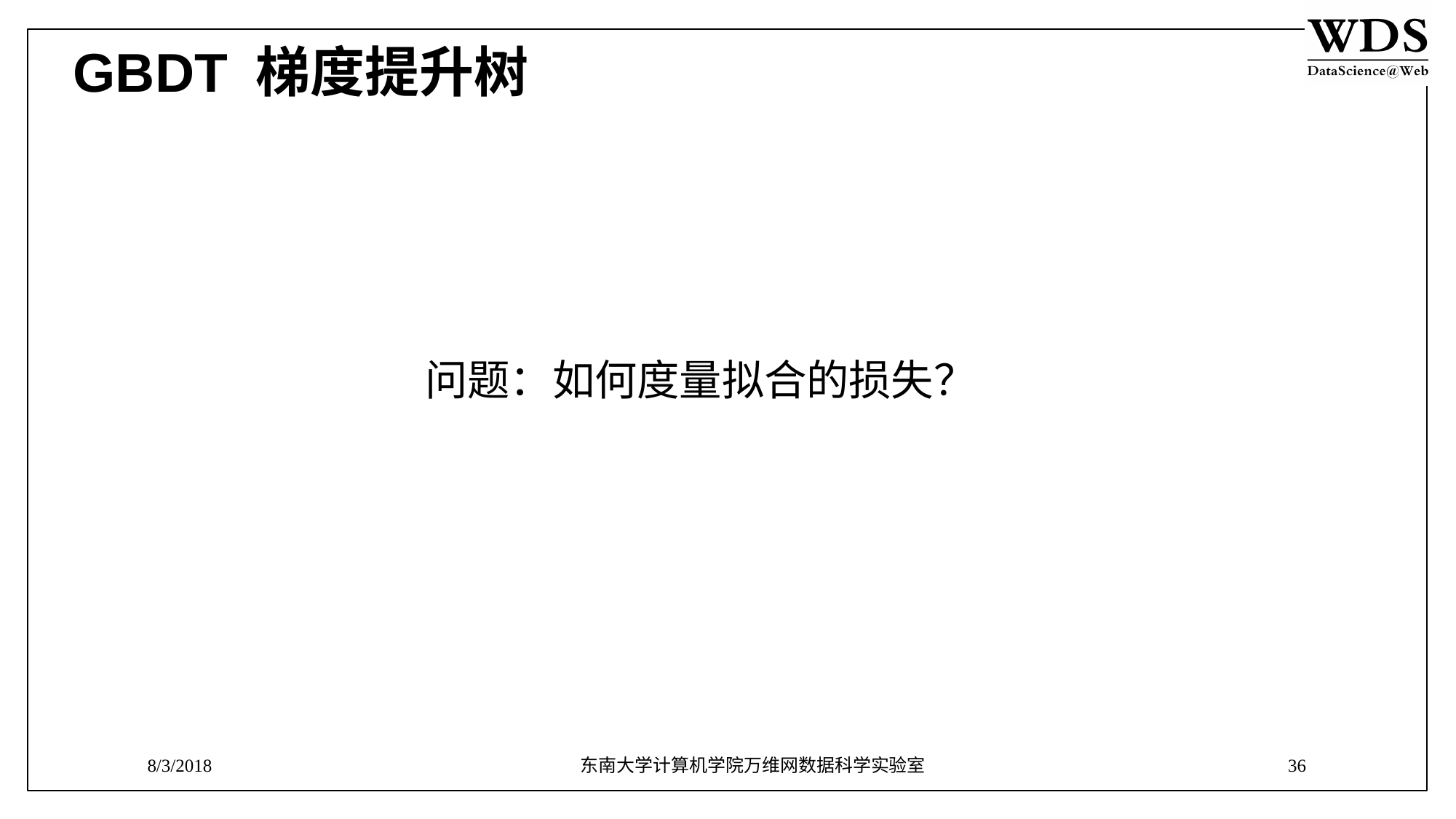

GBDT 梯度提升树
问题：如何度量拟合的损失？

8/3/2018
东南大学计算机学院万维网数据科学实验室
36